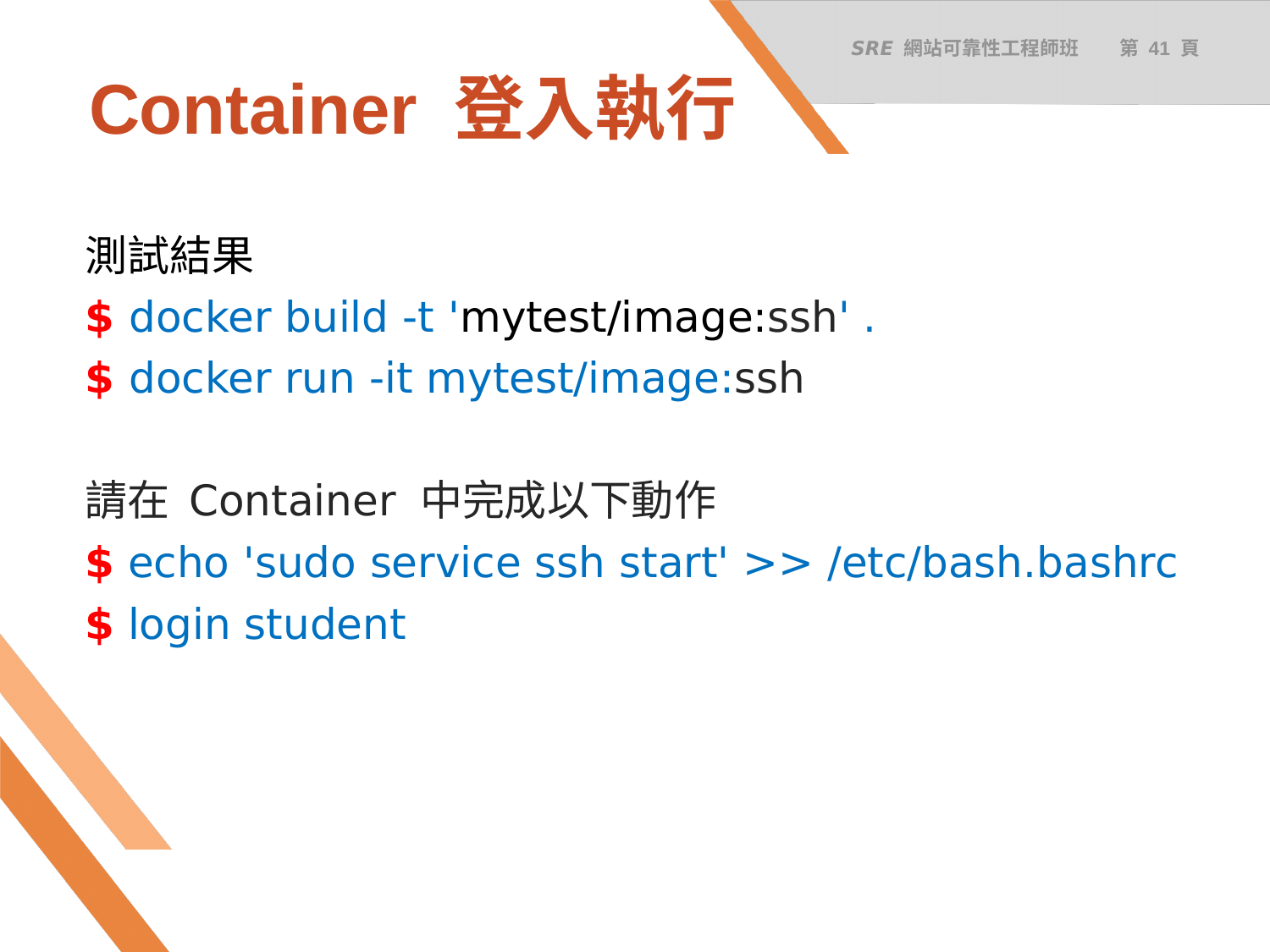

SRE 網站可靠性工程師班
第 41 頁
# Container 登入執行
測試結果
$ docker build -t 'mytest/image:ssh' .
$ docker run -it mytest/image:ssh

請在 Container 中完成以下動作
$ echo 'sudo service ssh start' >> /etc/bash.bashrc
$ login student